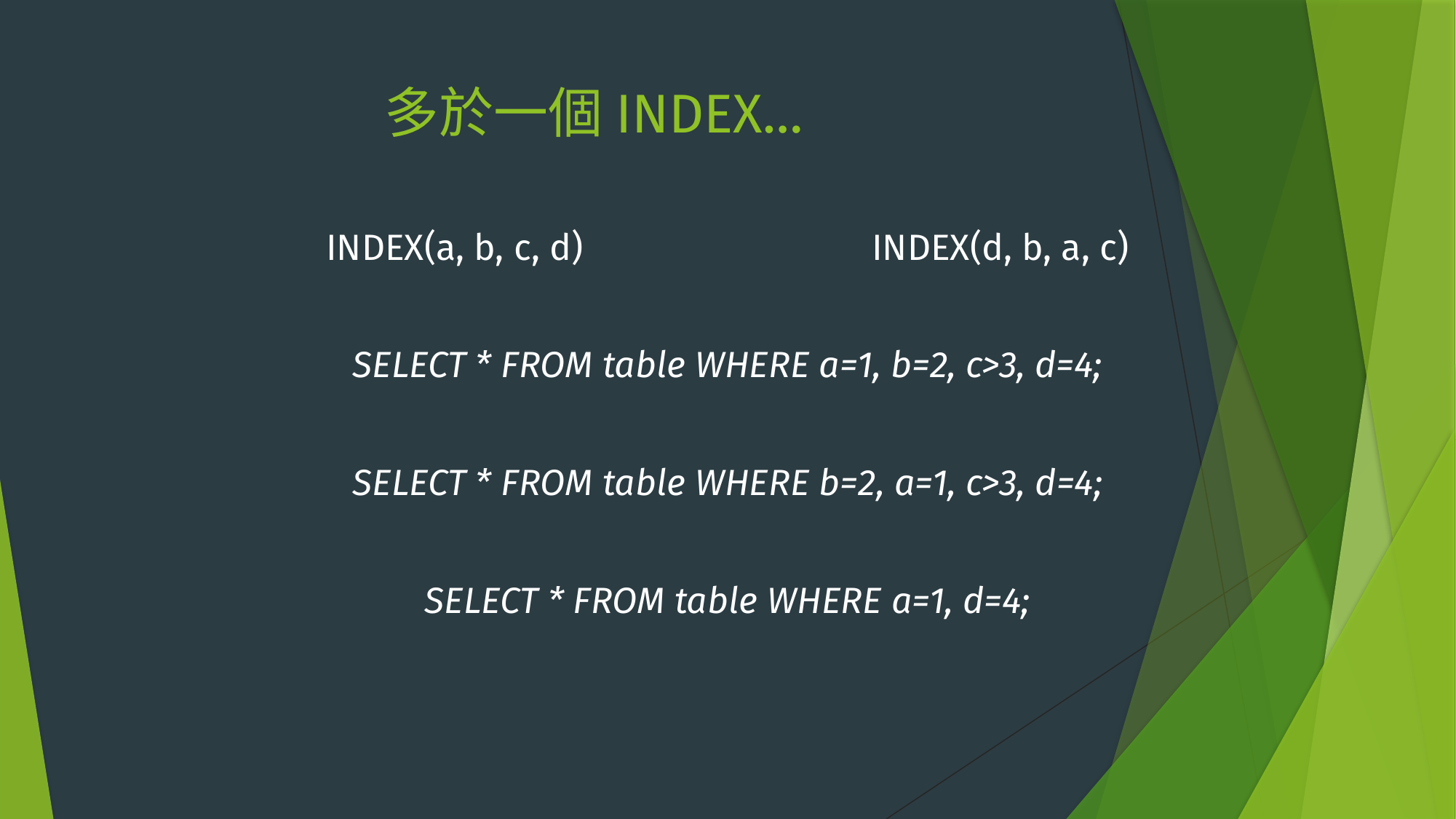

# 多於一個INDEX…
INDEX(a, b, c, d)			INDEX(d, b, a, c)

SELECT * FROM table WHERE a=1, b=2, c>3, d=4;

SELECT * FROM table WHERE b=2, a=1, c>3, d=4;

SELECT * FROM table WHERE a=1, d=4;